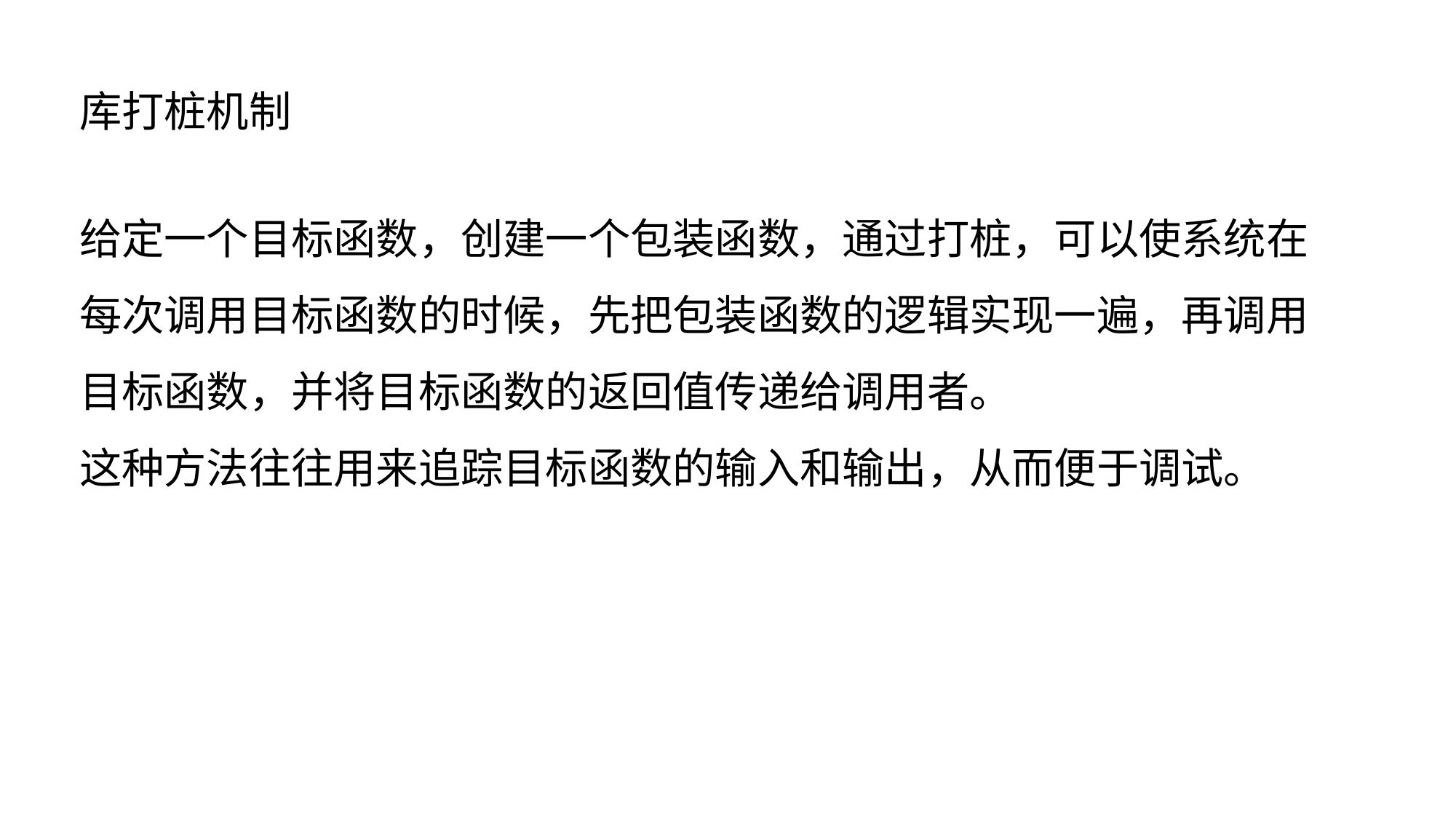

库打桩机制

给定一个目标函数，创建一个包装函数，通过打桩，可以使系统在每次调用目标函数的时候，先把包装函数的逻辑实现一遍，再调用目标函数，并将目标函数的返回值传递给调用者。
这种方法往往用来追踪目标函数的输入和输出，从而便于调试。